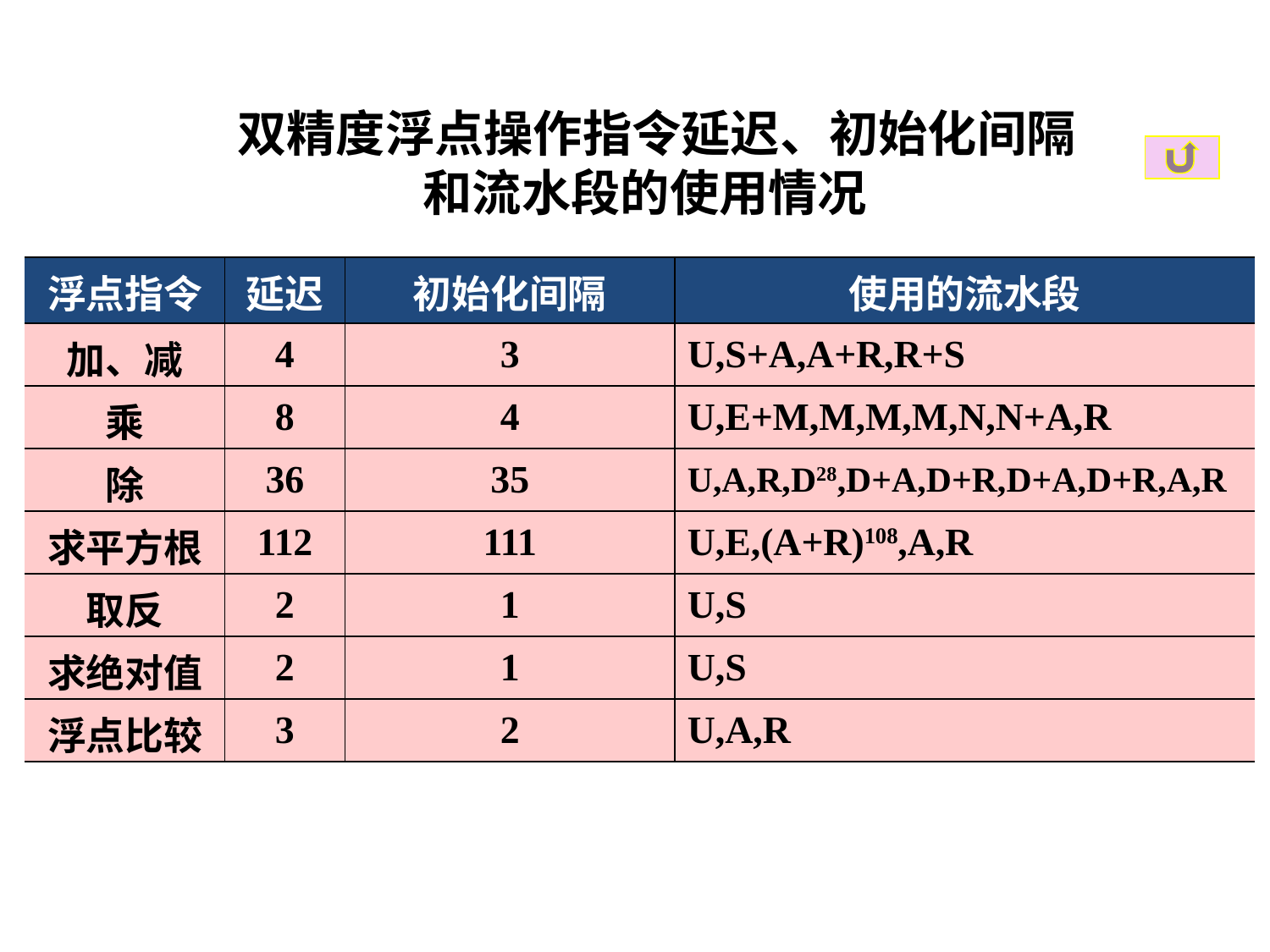

双精度浮点操作指令延迟、初始化间隔和流水段的使用情况

| 浮点指令 | 延迟 | 初始化间隔 | 使用的流水段 |
| --- | --- | --- | --- |
| 加、减 | 4 | 3 | U,S+A,A+R,R+S |
| 乘 | 8 | 4 | U,E+M,M,M,M,N,N+A,R |
| 除 | 36 | 35 | U,A,R,D28,D+A,D+R,D+A,D+R,A,R |
| 求平方根 | 112 | 111 | U,E,(A+R)108,A,R |
| 取反 | 2 | 1 | U,S |
| 求绝对值 | 2 | 1 | U,S |
| 浮点比较 | 3 | 2 | U,A,R |